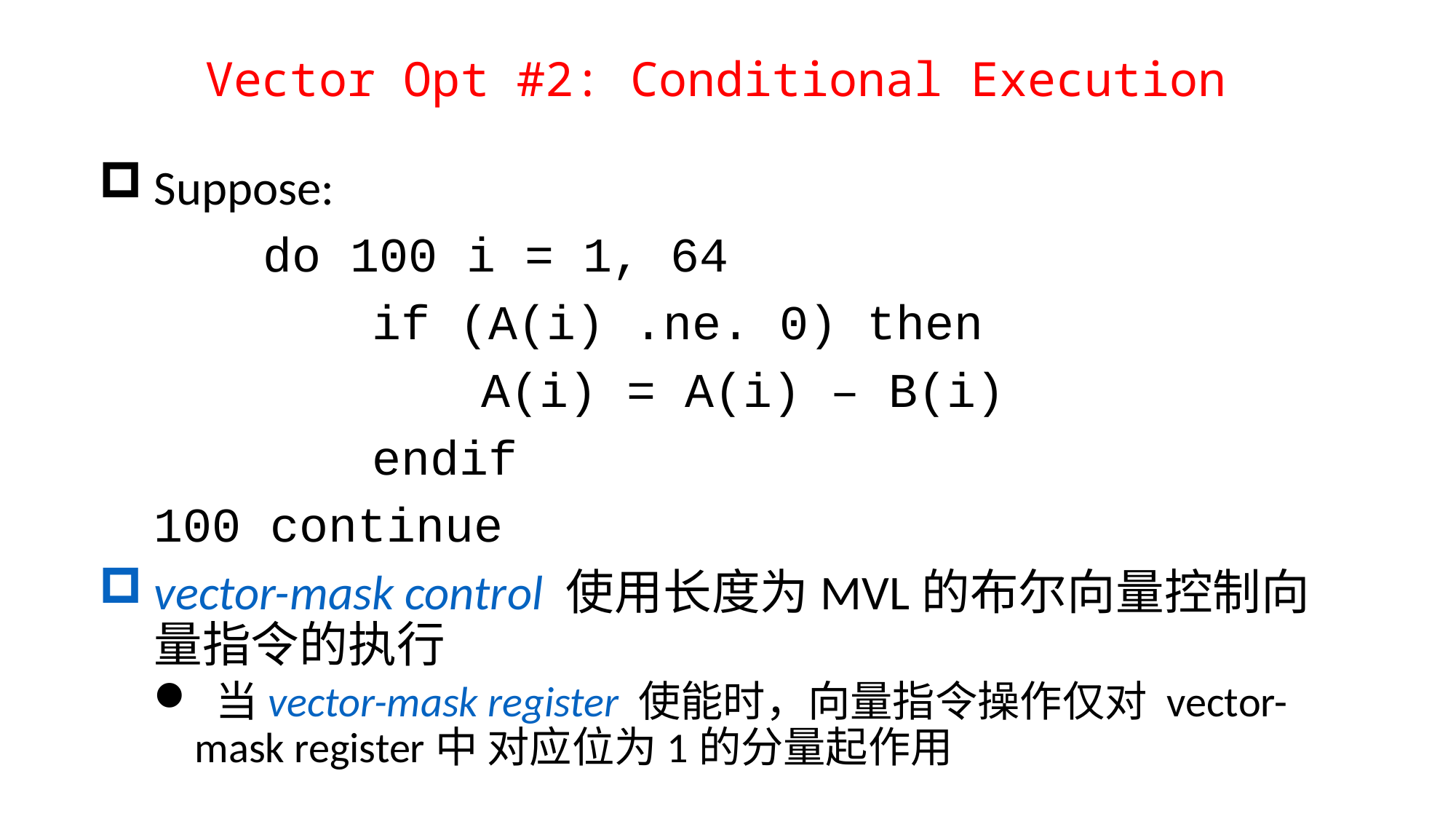

# Vector Opt #2: Conditional Execution
Suppose:
		do 100 i = 1, 64
			if (A(i) .ne. 0) then
				A(i) = A(i) – B(i)
			endif
	100 continue
vector-mask control 使用长度为MVL的布尔向量控制向量指令的执行
 当vector-mask register 使能时，向量指令操作仅对 vector-mask register中 对应位为1的分量起作用